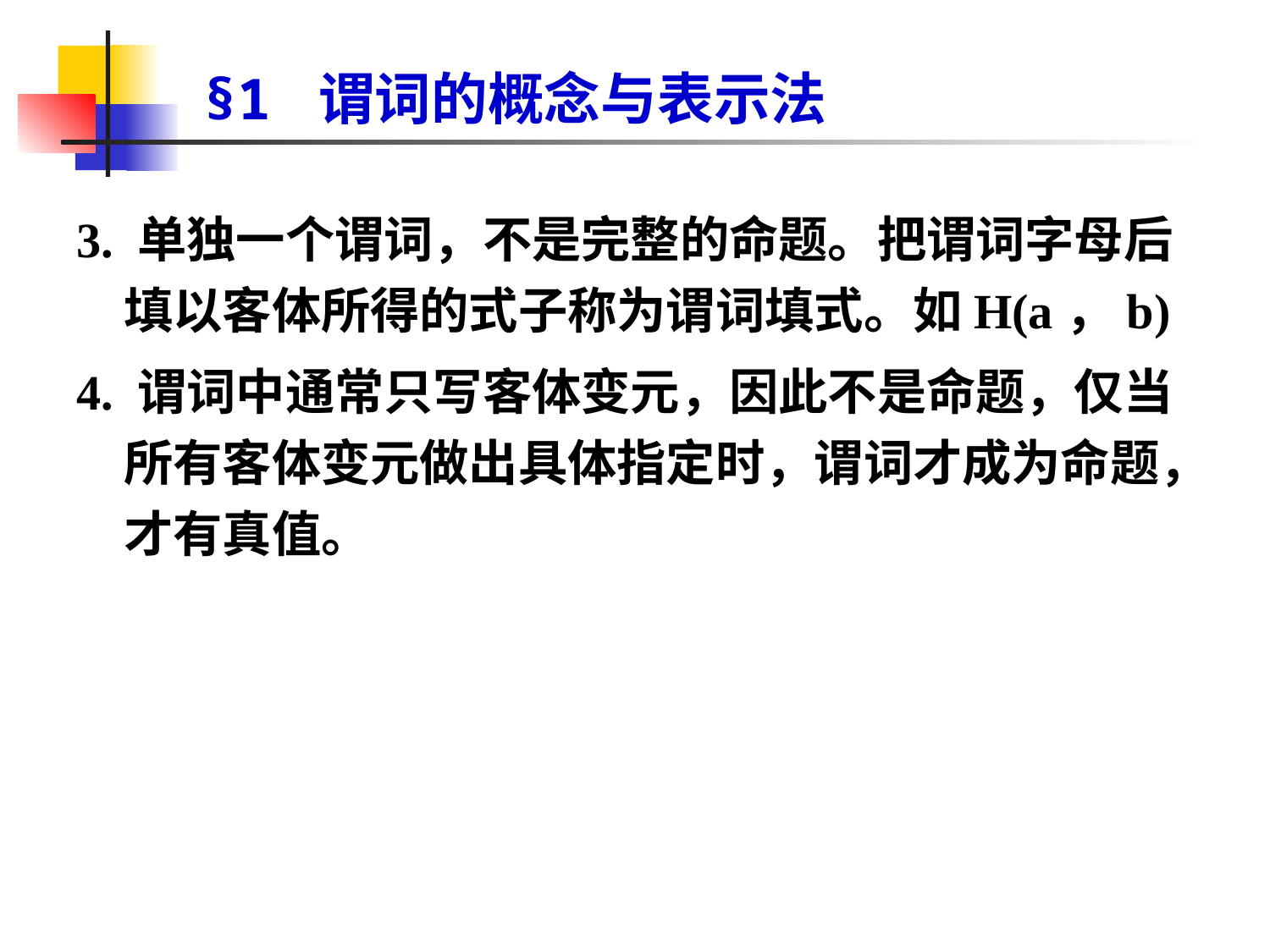

# §1 谓词的概念与表示法
3. 单独一个谓词，不是完整的命题。把谓词字母后填以客体所得的式子称为谓词填式。如H(a，b)
4. 谓词中通常只写客体变元，因此不是命题，仅当所有客体变元做出具体指定时，谓词才成为命题，才有真值。
12